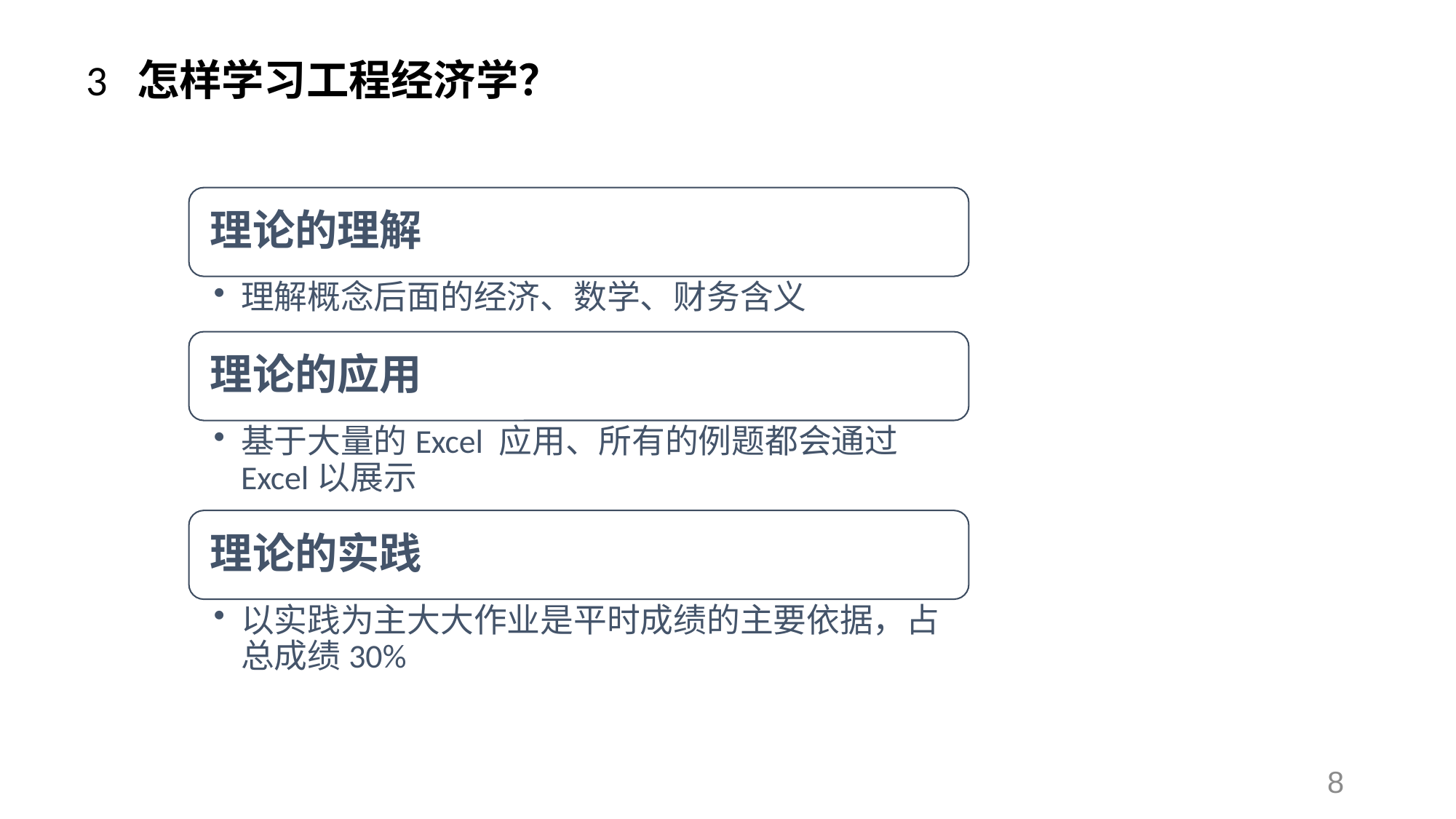

# 3  怎样学习工程经济学？
理论的理解
理解概念后面的经济、数学、财务含义
理论的应用
基于大量的Excel 应用、所有的例题都会通过Excel以展示
理论的实践
以实践为主大大作业是平时成绩的主要依据，占总成绩30%
8